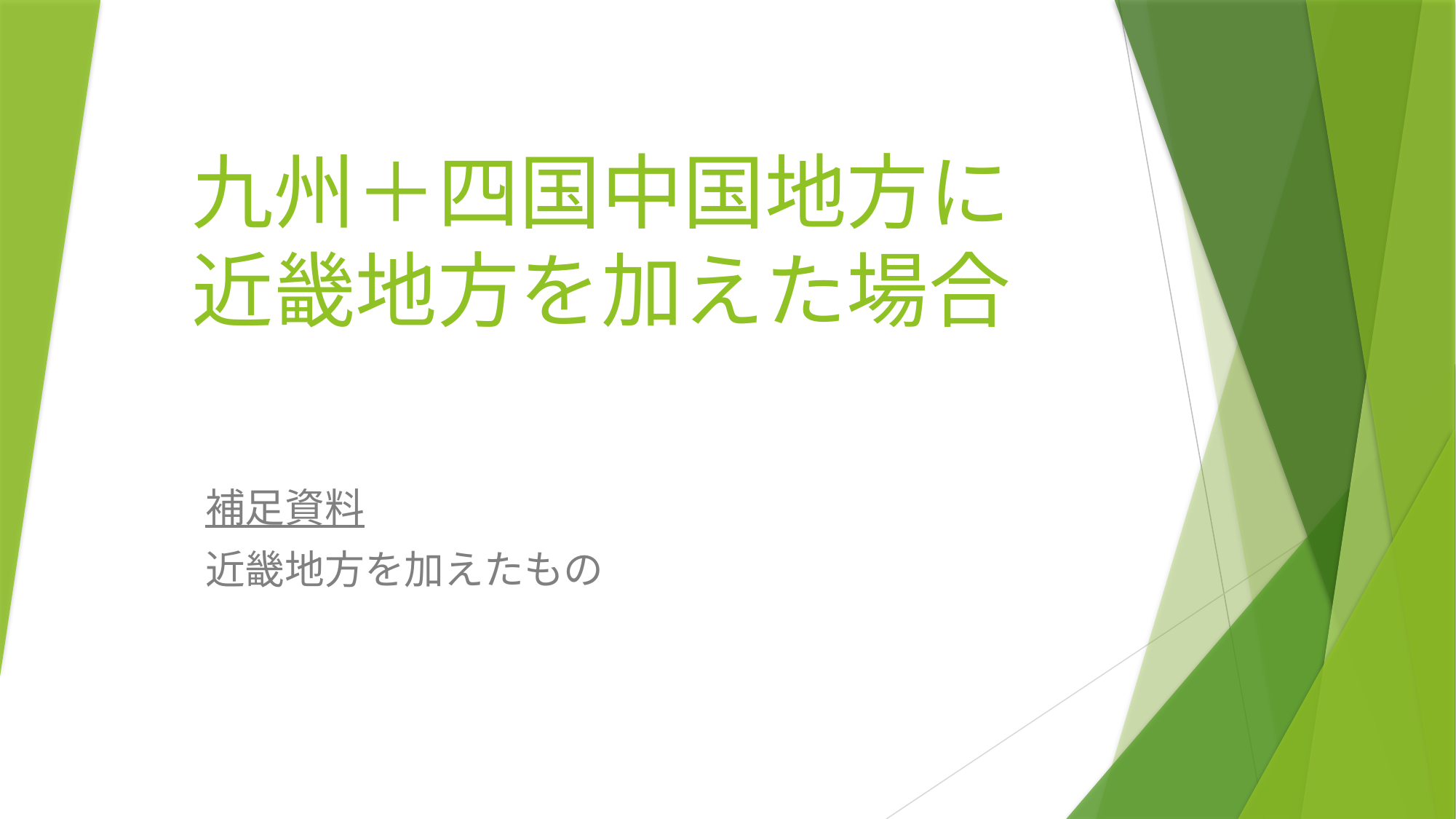

# 九州＋四国中国地方に 近畿地方を加えた場合
補足資料
近畿地方を加えたもの